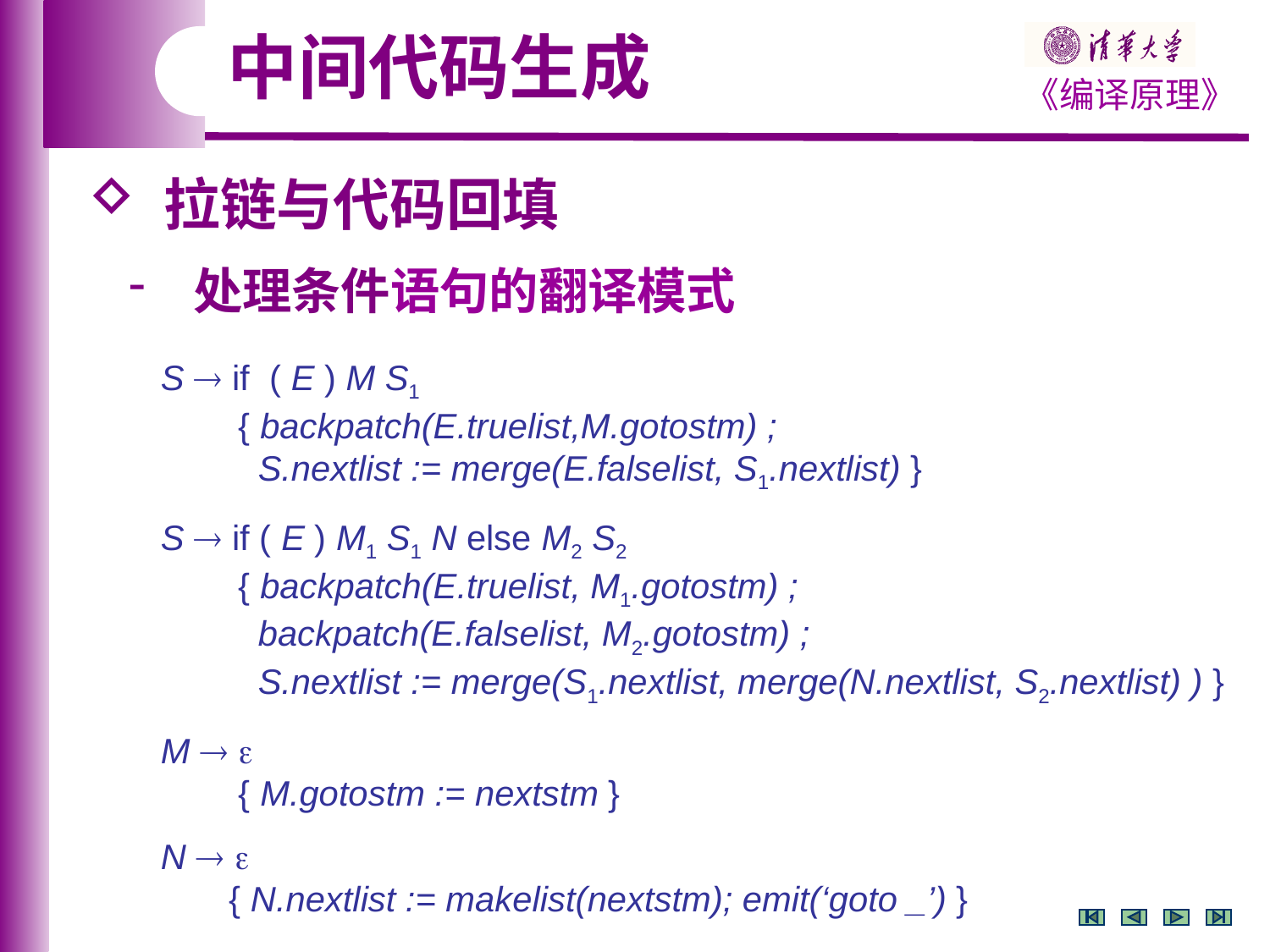

中间代码生成
 拉链与代码回填
  处理条件语句的翻译模式
S → if  ( E ) M S1
        { backpatch(E.truelist,M.gotostm) ;
          S.nextlist := merge(E.falselist, S1.nextlist) }

S → if ( E ) M1 S1 N else M2 S2
        { backpatch(E.truelist, M1.gotostm) ;
          backpatch(E.falselist, M2.gotostm) ;
          S.nextlist := merge(S1.nextlist, merge(N.nextlist, S2.nextlist) ) }

M → ε
        { M.gotostm := nextstm }

N → ε
       { N.nextlist := makelist(nextstm); emit(‘goto _’) }